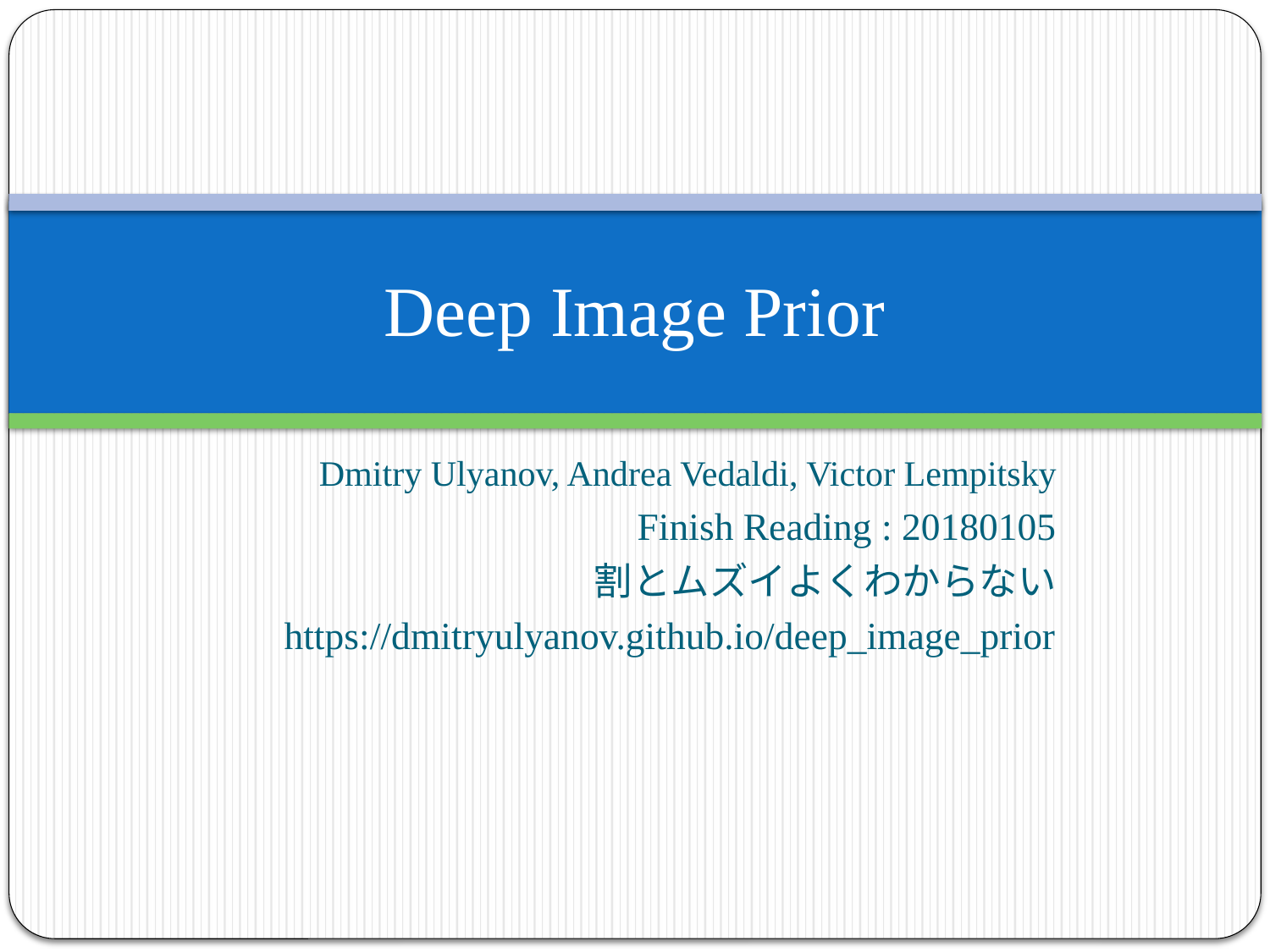

# Deep Image Prior
Dmitry Ulyanov, Andrea Vedaldi, Victor Lempitsky
Finish Reading : 20180105
割とムズイよくわからない
https://dmitryulyanov.github.io/deep_image_prior